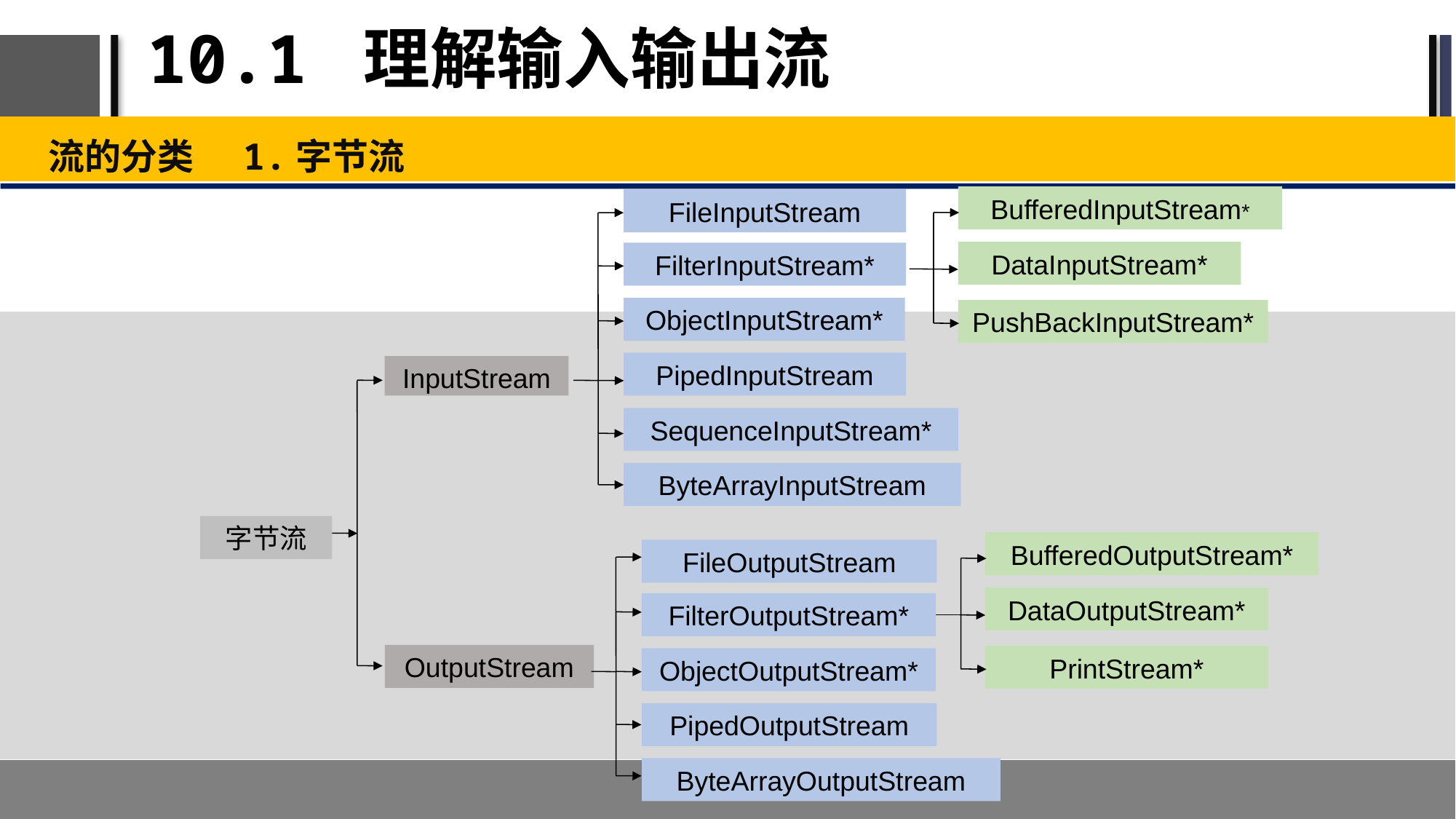

# 10.1 理解输入输出流

流的分类     1.字节流

BufferedInputStream*
FileInputStream
DataInputStream*
FilterInputStream*
ObjectInputStream*
PushBackInputStream*
PipedInputStream
InputStream
SequenceInputStream*
ByteArrayInputStream
字节流
BufferedOutputStream*
FileOutputStream
DataOutputStream*
FilterOutputStream*
OutputStream
PrintStream*
ObjectOutputStream*
PipedOutputStream
ByteArrayOutputStream